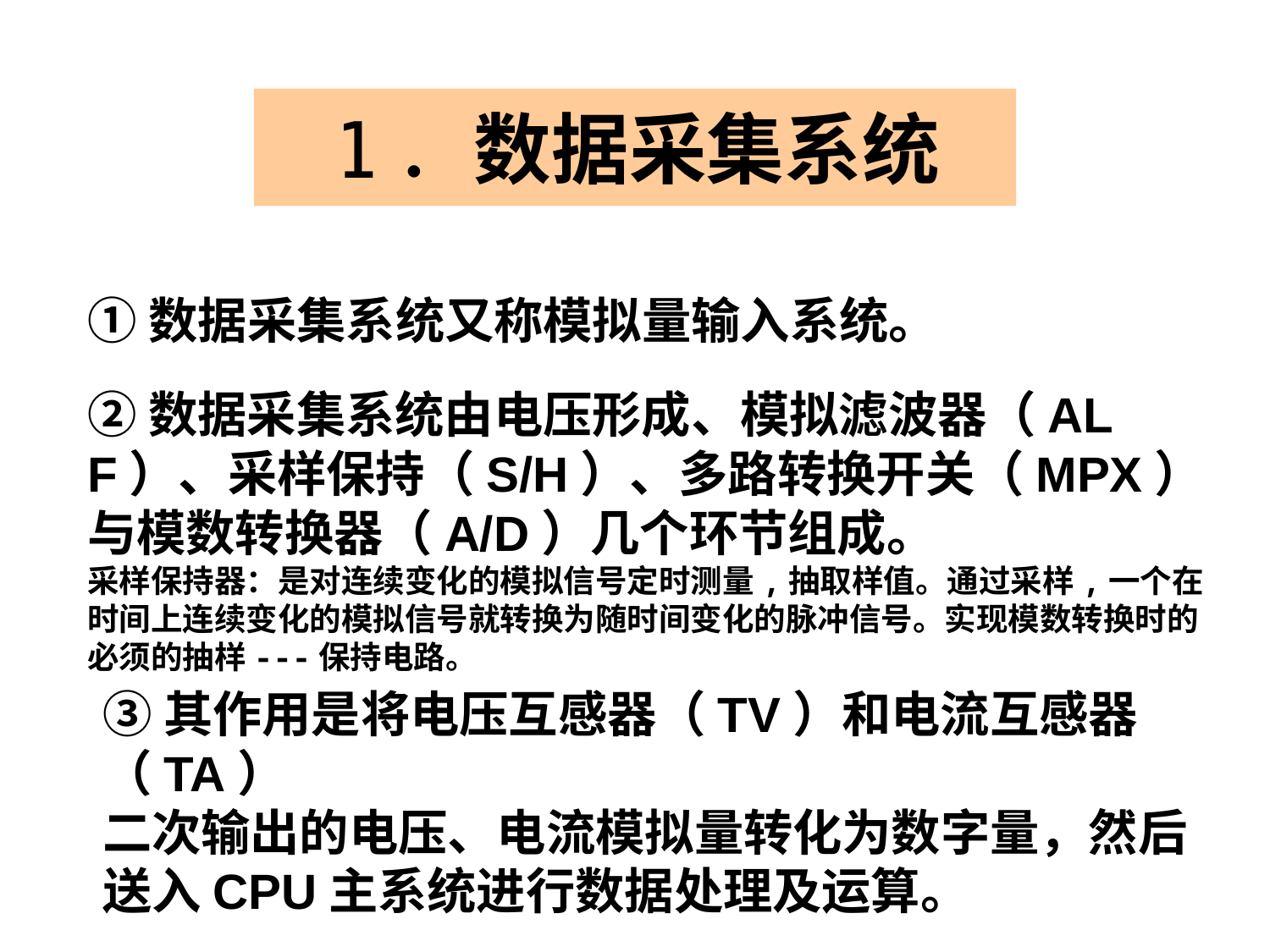

# 1．数据采集系统
①数据采集系统又称模拟量输入系统。

②数据采集系统由电压形成、模拟滤波器（ALF）、采样保持（S/H）、多路转换开关（MPX）与模数转换器（A/D）几个环节组成。
采样保持器：是对连续变化的模拟信号定时测量,抽取样值。通过采样,一个在时间上连续变化的模拟信号就转换为随时间变化的脉冲信号。实现模数转换时的必须的抽样---保持电路。
③其作用是将电压互感器（TV）和电流互感器（TA）
二次输出的电压、电流模拟量转化为数字量，然后
送入CPU主系统进行数据处理及运算。